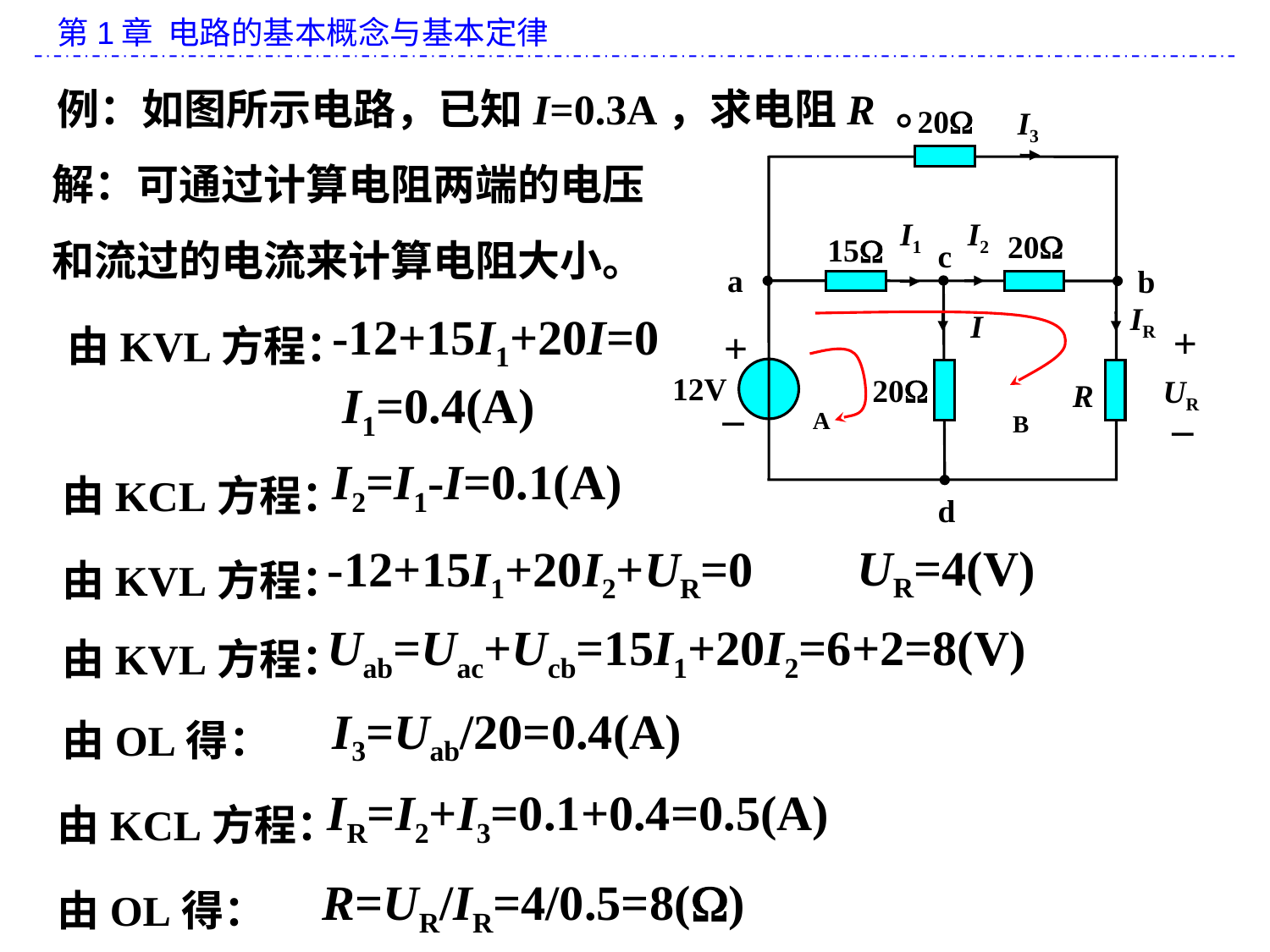

例：如图所示电路，已知I=0.3A，求电阻R 。
20Ω
I3

I1
I2
20Ω
15Ω
c
a
b

IR
I
+
+

12V
20Ω
UR
R
_

_

d
解：可通过计算电阻两端的电压和流过的电流来计算电阻大小。
由KVL方程：
-12+15I1+20I=0

B

A
I1=0.4(A)
由KCL方程：
I2=I1-I=0.1(A)
由KVL方程：
UR=4(V)
-12+15I1+20I2+UR=0
由KVL方程：
Uab=Uac+Ucb=15I1+20I2=6+2=8(V)
由OL得：
I3=Uab/20=0.4(A)
由KCL方程：
IR=I2+I3=0.1+0.4=0.5(A)
由OL得：
R=UR/IR=4/0.5=8(Ω)